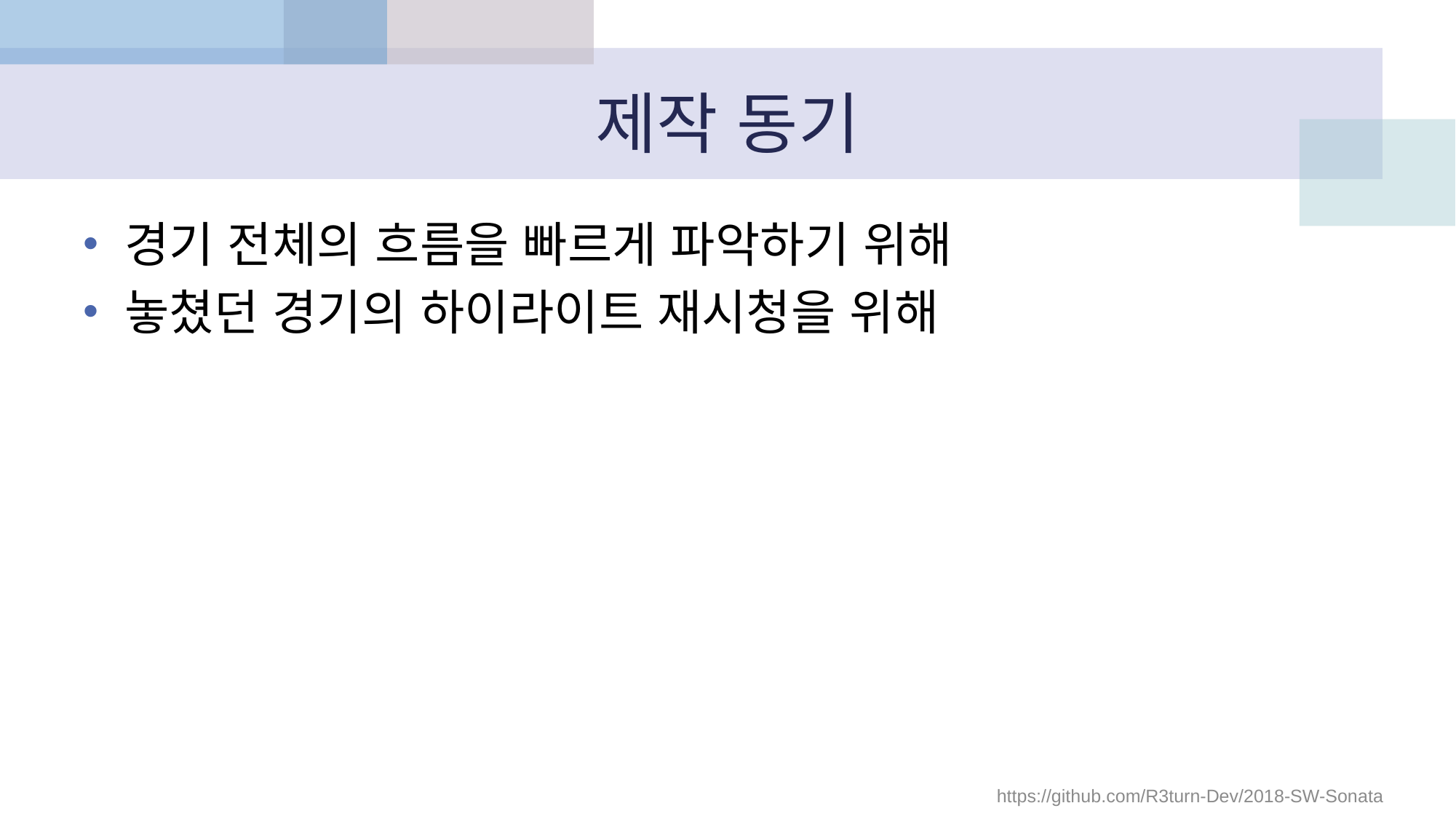

# 제작 동기
경기 전체의 흐름을 빠르게 파악하기 위해
놓쳤던 경기의 하이라이트 재시청을 위해

https://github.com/R3turn-Dev/2018-SW-Sonata